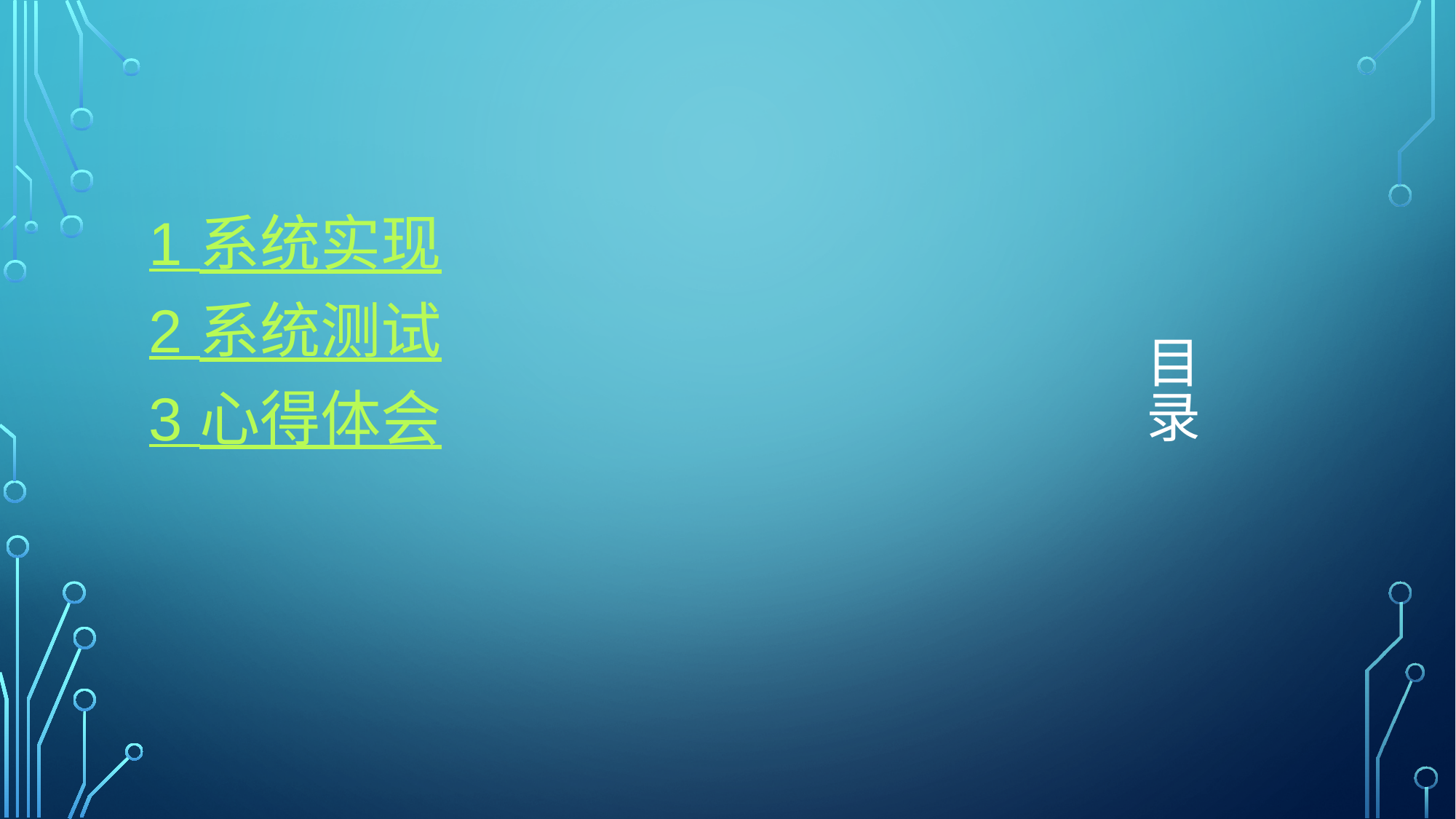

# 目录
1 系统实现
2 系统测试
3 心得体会